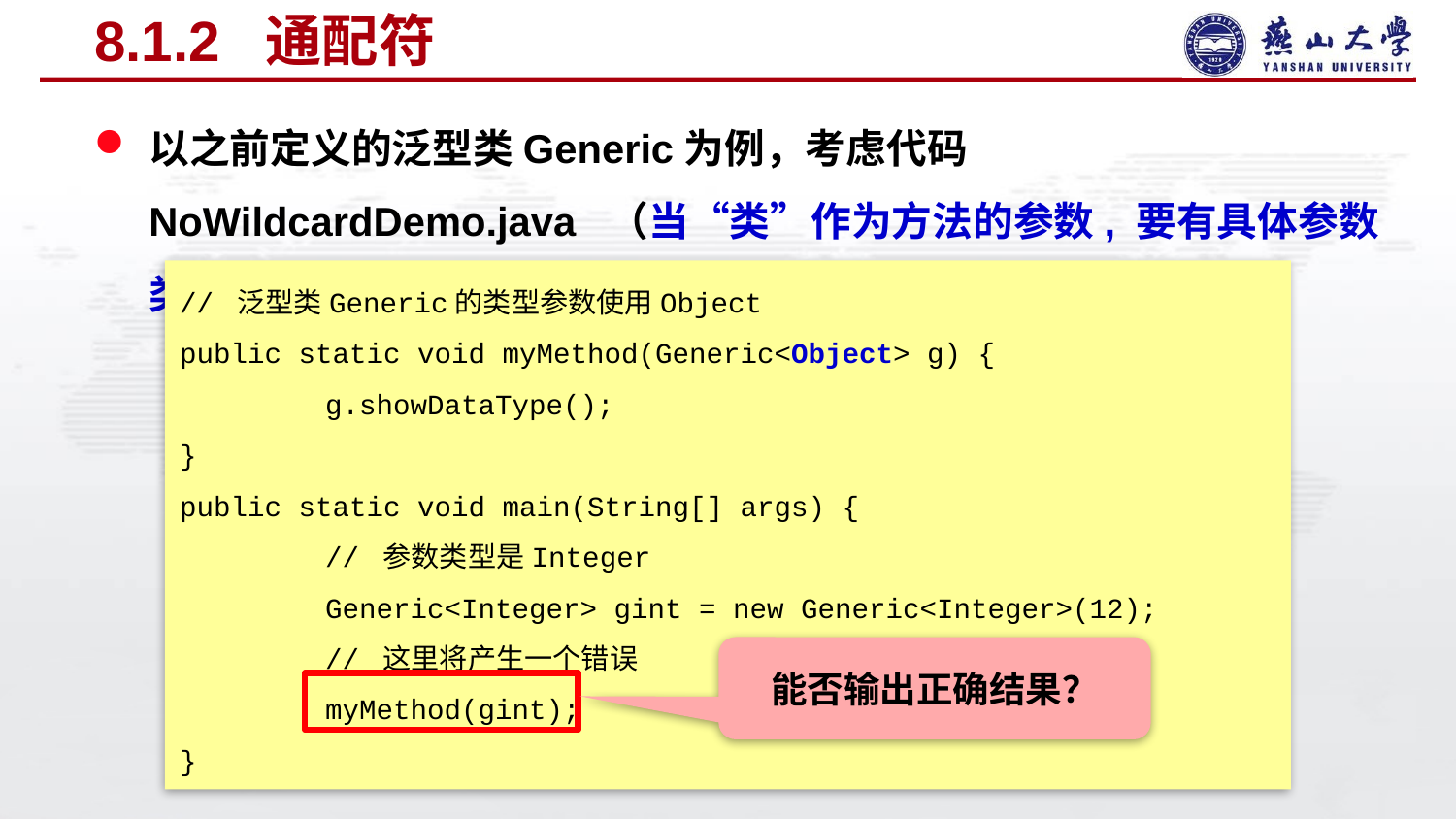

8.1.2  通配符
以之前定义的泛型类Generic为例，考虑代码NoWildcardDemo.java  （当“类”作为方法的参数, 要有具体参数类型， int x, int y）

// 泛型类Generic的类型参数使用Object
public static void myMethod(Generic<Object> g) {
	g.showDataType();
}
public static void main(String[] args) {
	// 参数类型是Integer
	Generic<Integer> gint = new Generic<Integer>(12);
	// 这里将产生一个错误
	myMethod(gint);
}
能否输出正确结果？